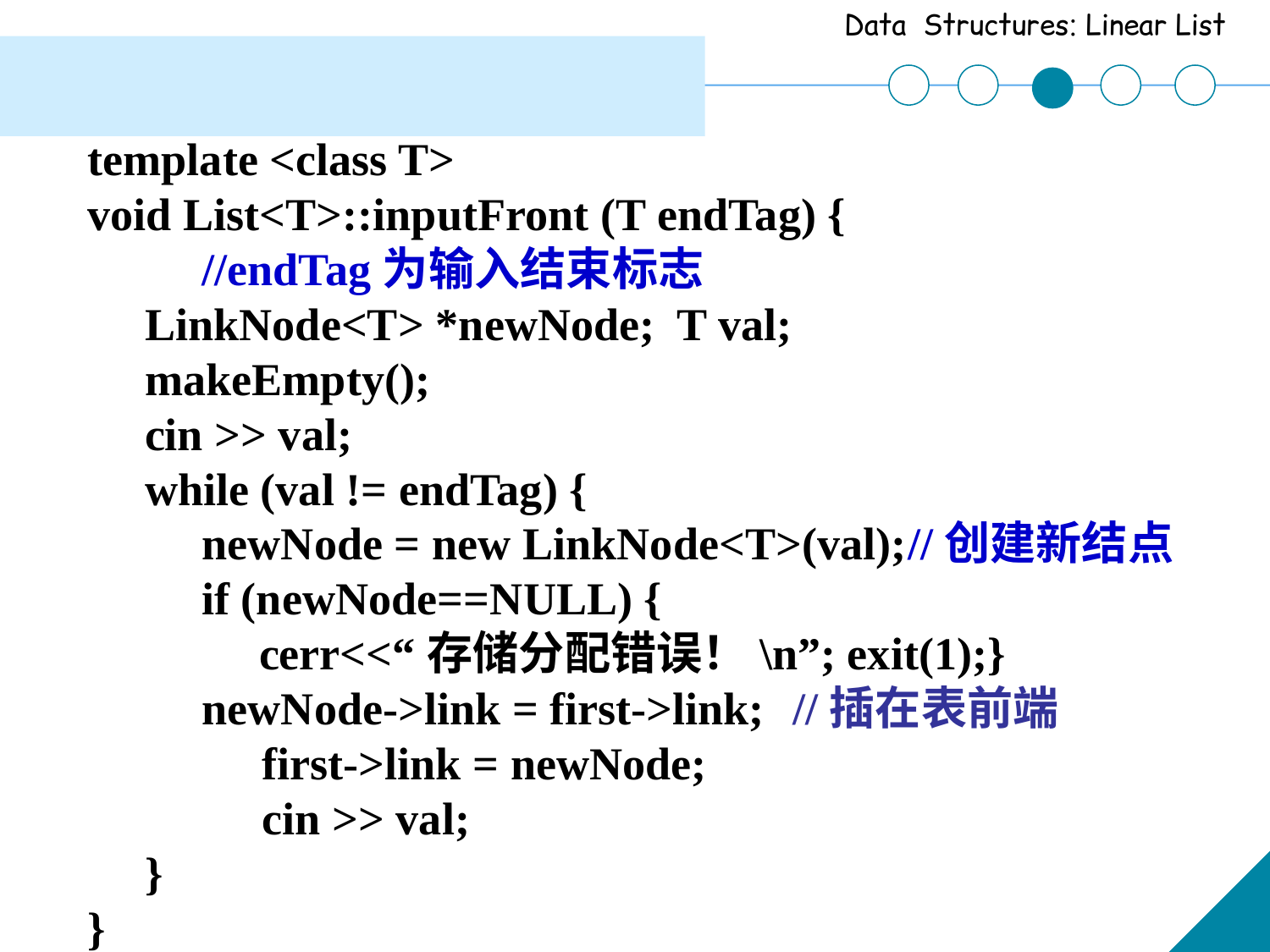

template <class T>
void List<T>::inputFront (T endTag) {
          //endTag为输入结束标志
     LinkNode<T> *newNode;  T val;
     makeEmpty();
     cin >> val;
     while (val != endTag) {
          newNode = new LinkNode<T>(val);//创建新结点
          if (newNode==NULL) {
               cerr<<“存储分配错误！\n”; exit(1);}
          newNode->link = first->link;	  //插在表前端
        	first->link = newNode;
        	cin >> val;
     }
}